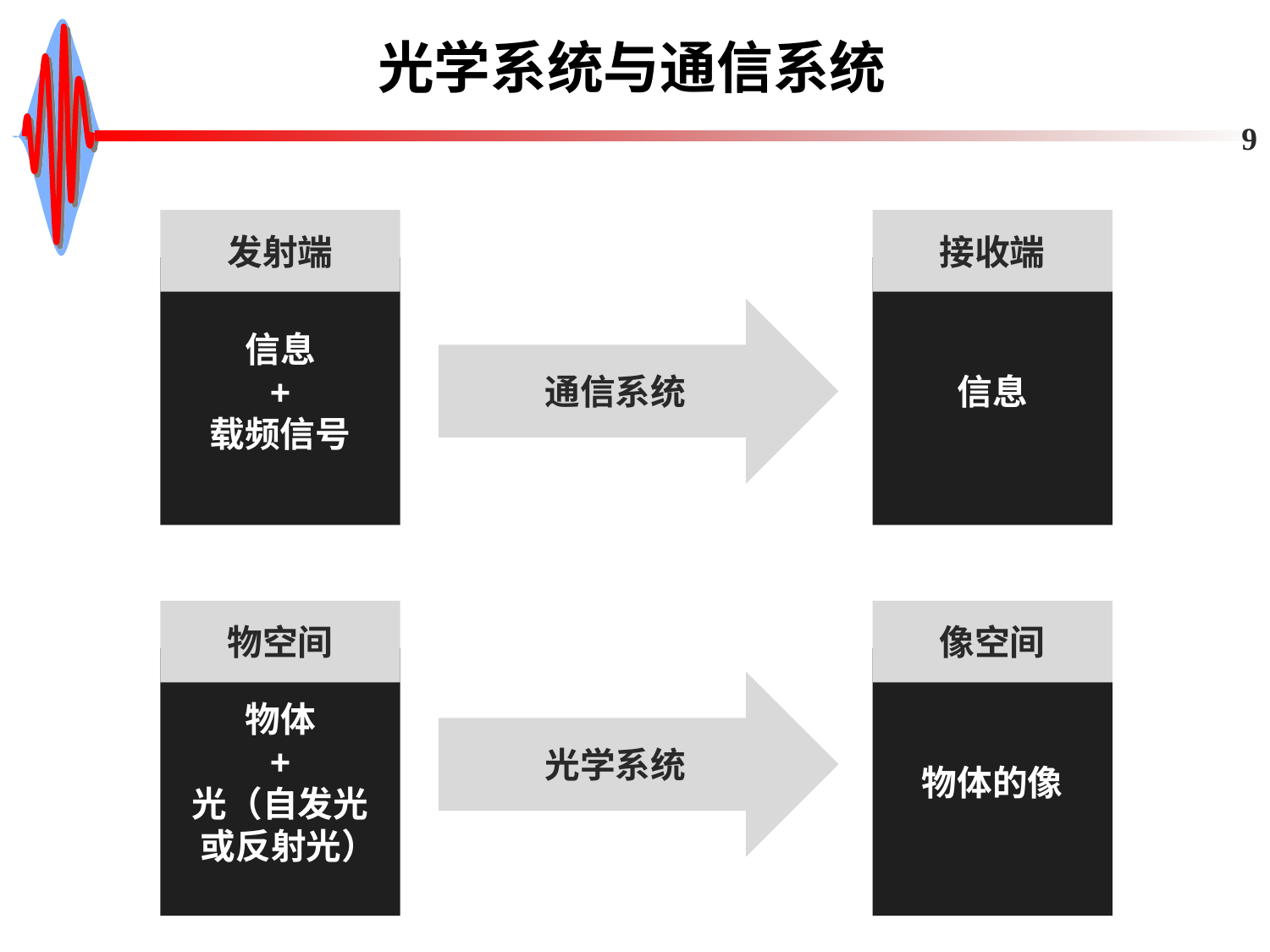

# 光学系统与通信系统
9
发射端
接收端
信息
+
载频信号
信息
通信系统
物空间
像空间
物体
+
光（自发光
 或反射光）
物体的像
光学系统